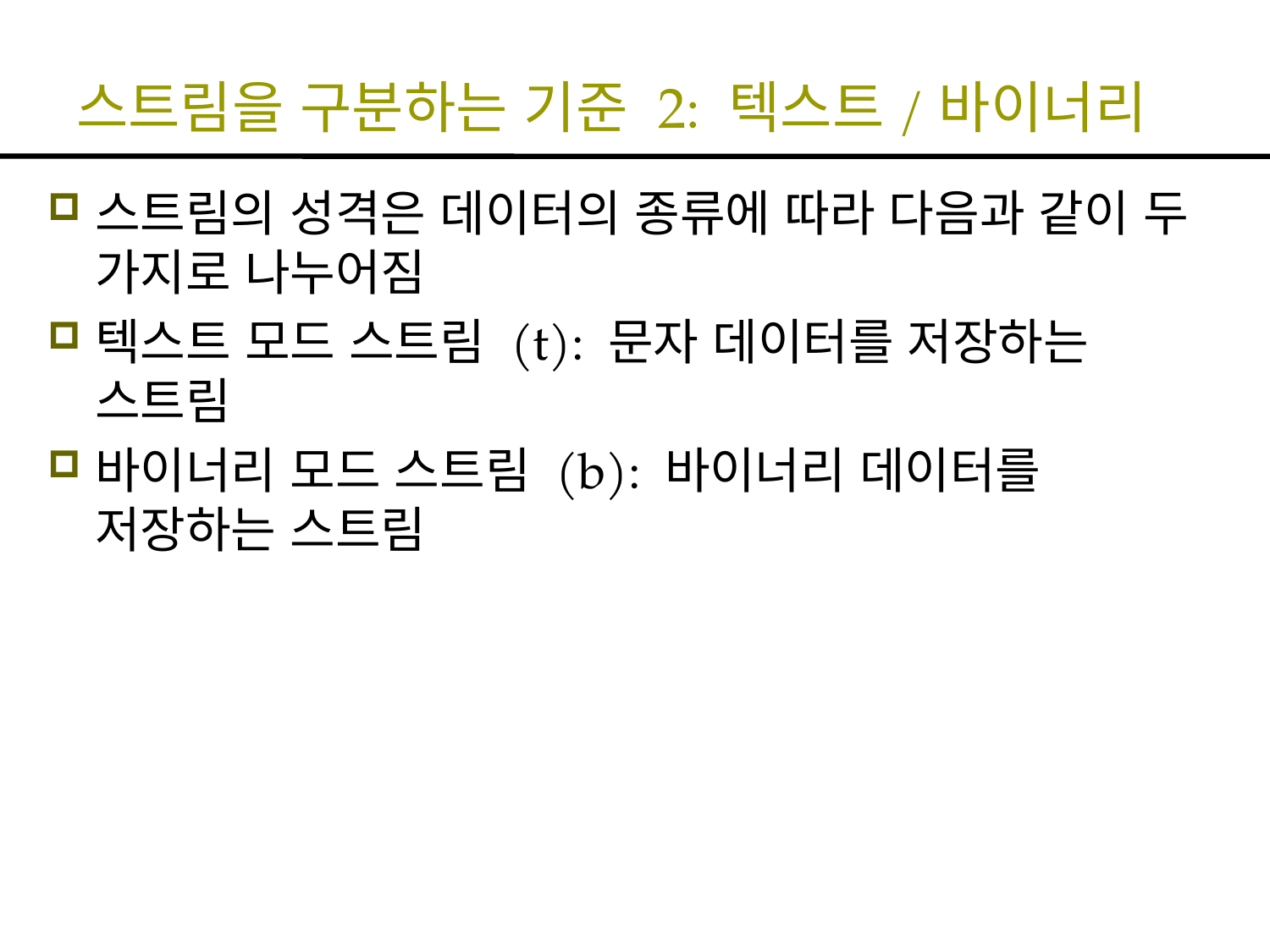

# 스트림을 구분하는 기준 2: 텍스트/바이너리
스트림의 성격은 데이터의 종류에 따라 다음과 같이 두 가지로 나누어짐
텍스트 모드 스트림 (t): 문자 데이터를 저장하는 스트림
바이너리 모드 스트림 (b): 바이너리 데이터를 저장하는 스트림